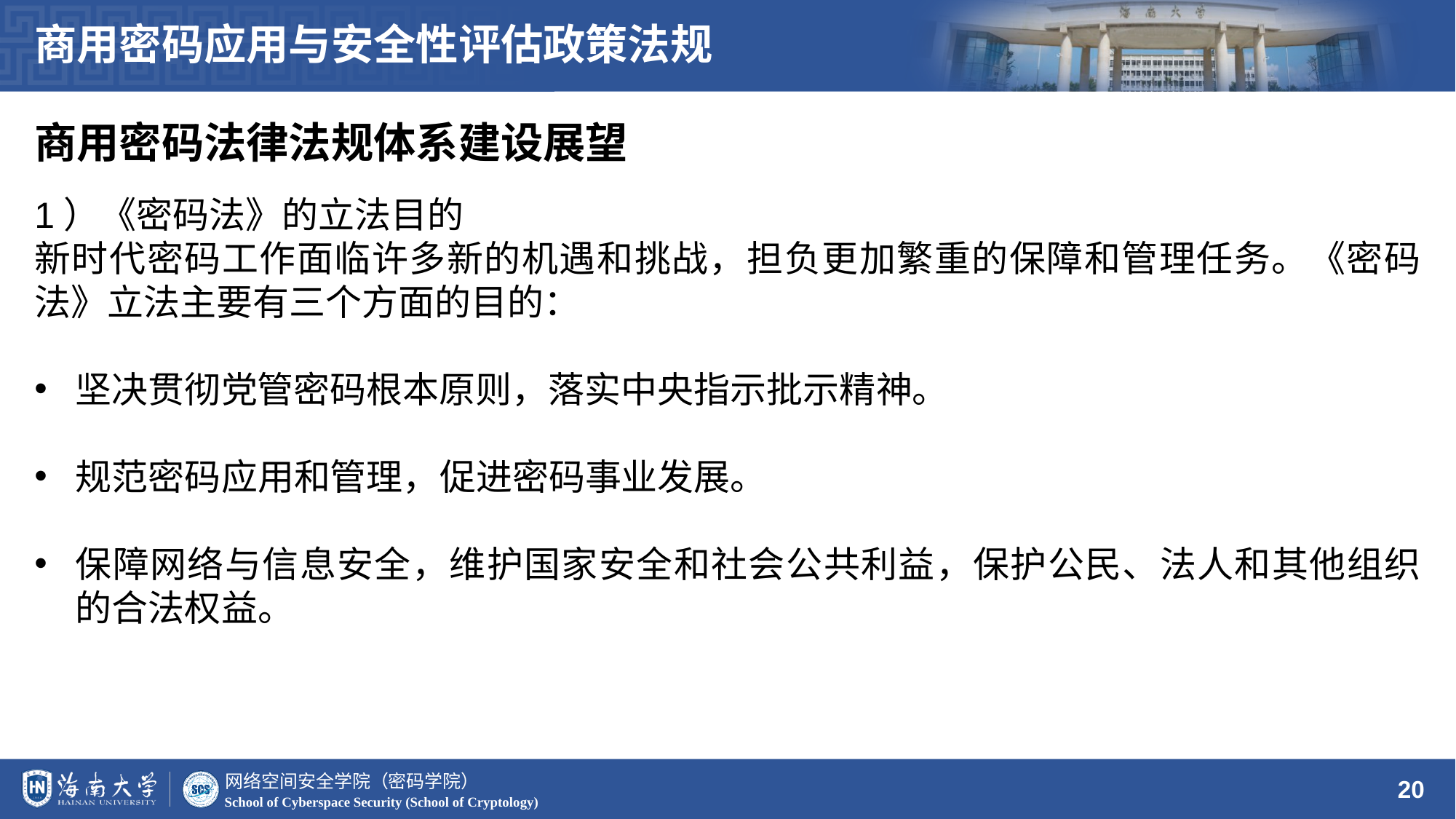

商用密码应用与安全性评估政策法规

商用密码法律法规体系建设展望
1）《密码法》的立法目的
新时代密码工作面临许多新的机遇和挑战，担负更加繁重的保障和管理任务。《密码法》立法主要有三个方面的目的：

坚决贯彻党管密码根本原则，落实中央指示批示精神。

规范密码应用和管理，促进密码事业发展。

保障网络与信息安全，维护国家安全和社会公共利益，保护公民、法人和其他组织的合法权益。
20